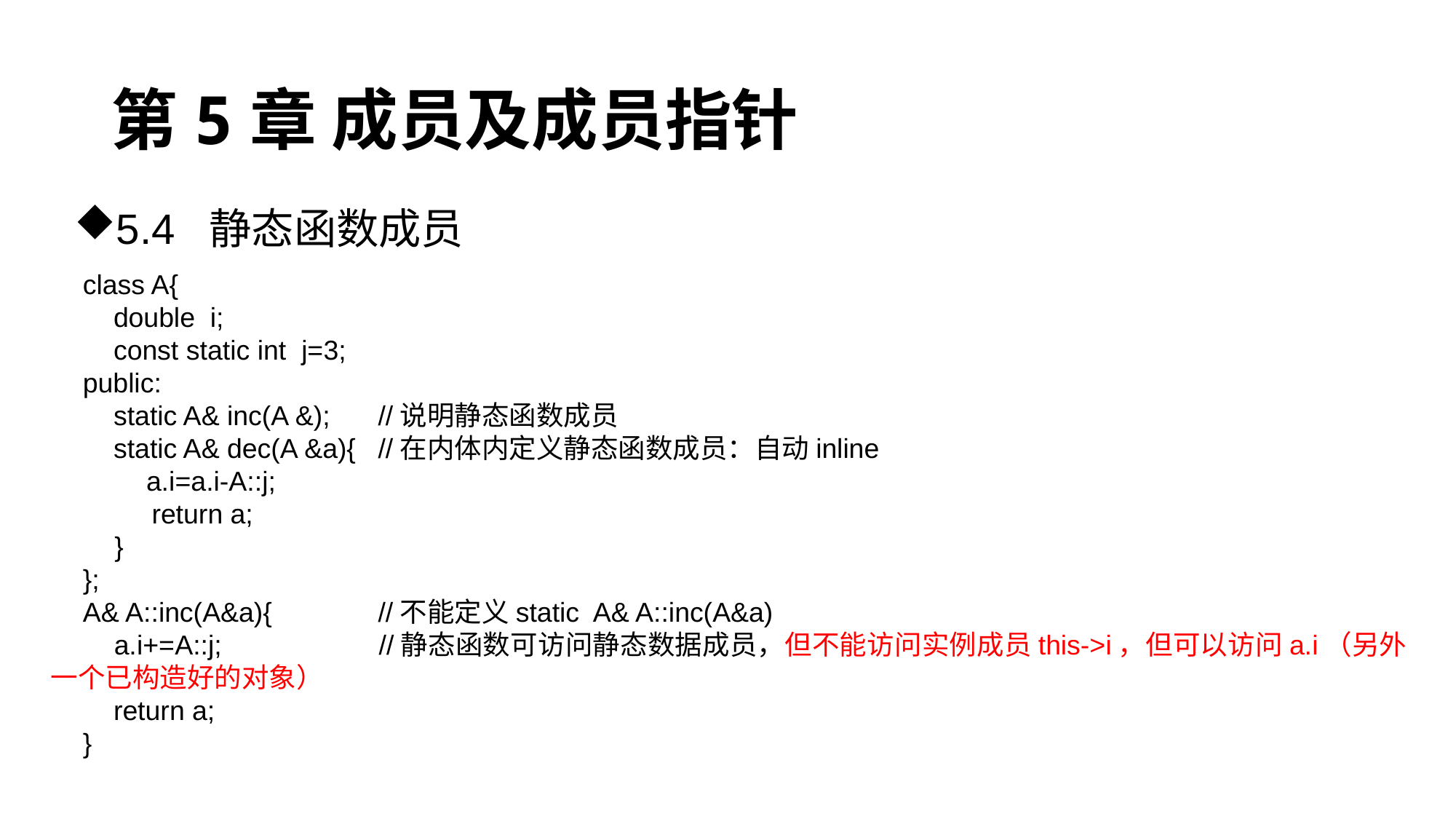

# 第5章 成员及成员指针
5.4  静态函数成员
class A{
    double  i;
    const static int  j=3;
public:
    static A& inc(A &);	//说明静态函数成员
    static A& dec(A &a){	//在内体内定义静态函数成员：自动inline
a.i=a.i-A::j;
         return a;
}
};
A& A::inc(A&a){ 	//不能定义static  A& A::inc(A&a)
    a.i+=A::j;		//静态函数可访问静态数据成员，但不能访问实例成员this->i，但可以访问a.i（另外一个已构造好的对象）
    return a;
}